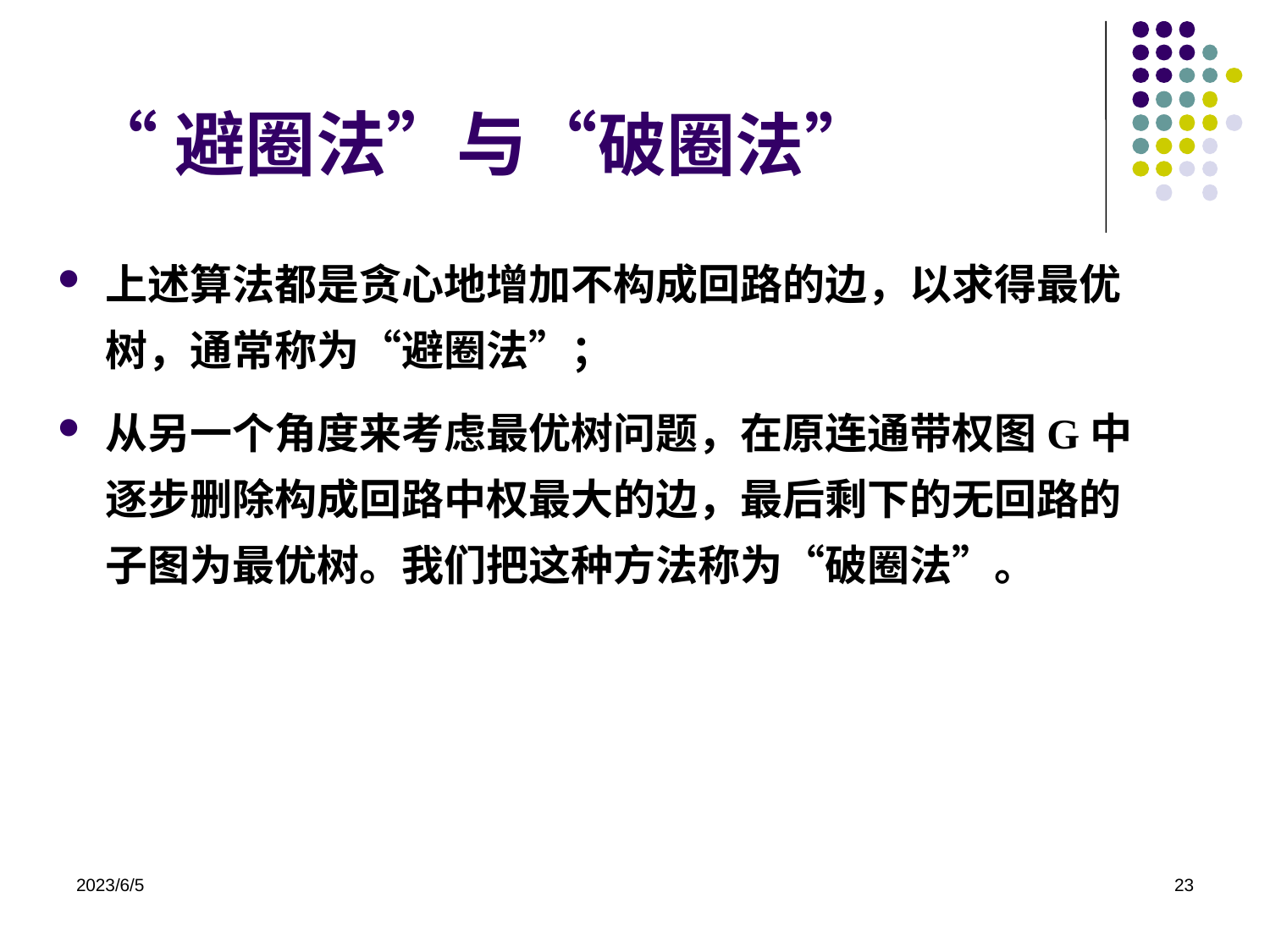

# “避圈法”与“破圈法”
上述算法都是贪心地增加不构成回路的边，以求得最优树，通常称为“避圈法”；
从另一个角度来考虑最优树问题，在原连通带权图G中逐步删除构成回路中权最大的边，最后剩下的无回路的子图为最优树。我们把这种方法称为“破圈法”。
2023/6/5
23